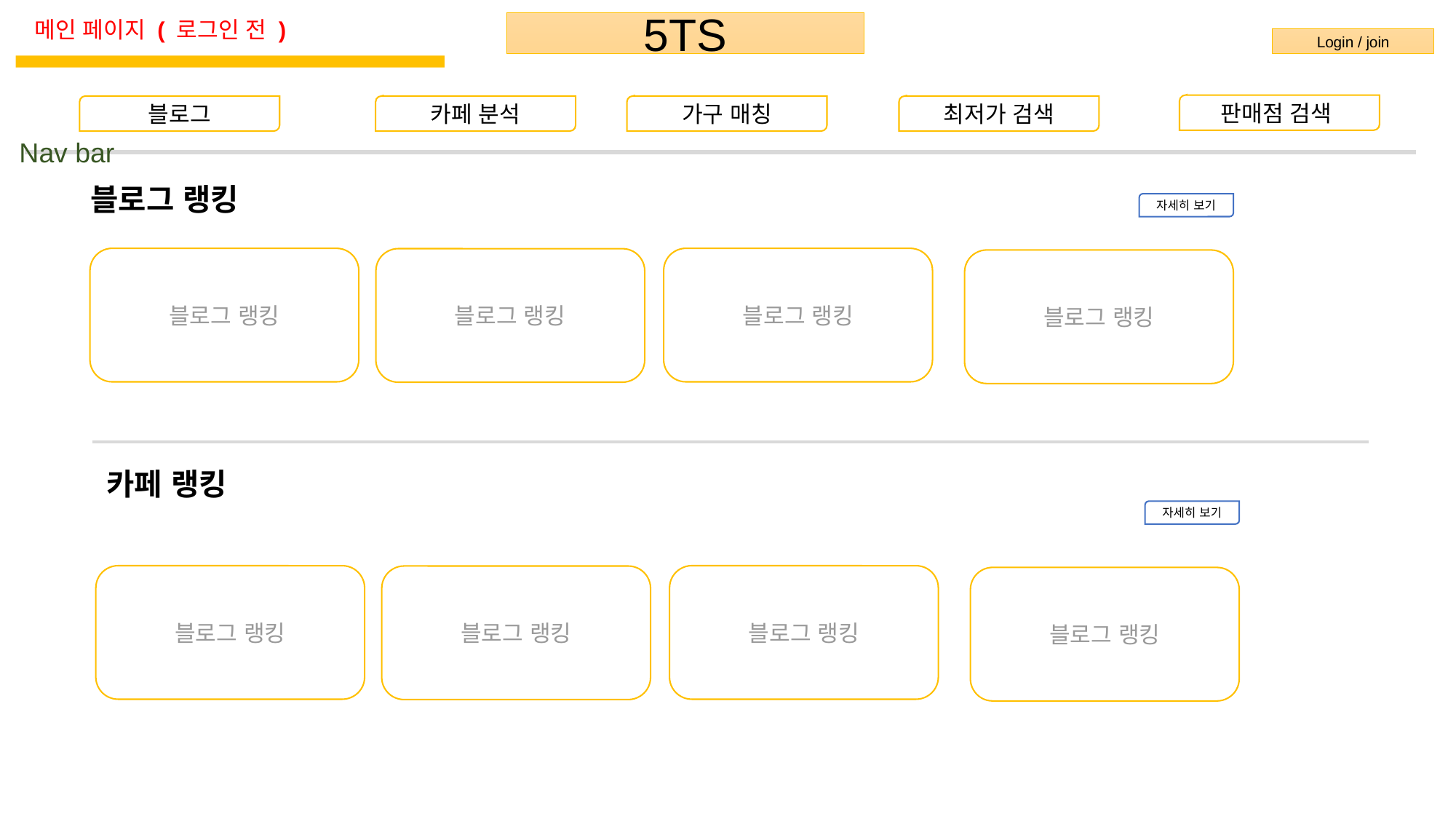

메인 페이지 ( 로그인 전 )
5TS
Login / join

판매점 검색
블로그
카페 분석
가구 매칭
최저가 검색
Nav bar

블로그 랭킹
자세히 보기
블로그 랭킹
블로그 랭킹
블로그 랭킹
블로그 랭킹

카페 랭킹
자세히 보기
블로그 랭킹
블로그 랭킹
블로그 랭킹
블로그 랭킹